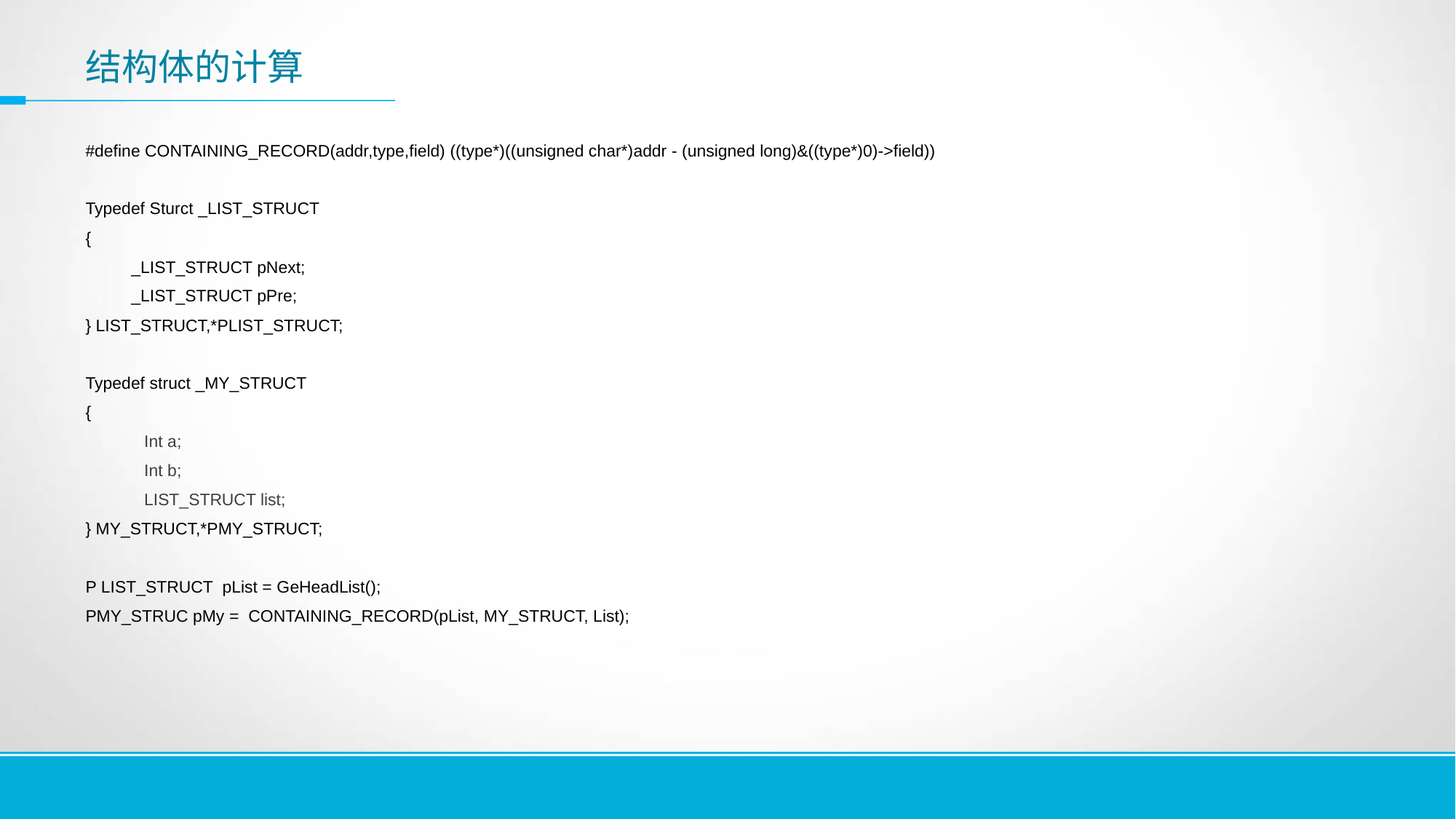

# 结构体的计算
#define CONTAINING_RECORD(addr,type,field) ((type*)((unsigned char*)addr - (unsigned long)&((type*)0)->field))

Typedef Sturct _LIST_STRUCT
{
	 _LIST_STRUCT pNext;
	 _LIST_STRUCT pPre;
} LIST_STRUCT,*PLIST_STRUCT;

Typedef struct _MY_STRUCT
{
Int a;
Int b;
LIST_STRUCT list;
} MY_STRUCT,*PMY_STRUCT;

P LIST_STRUCT  pList = GeHeadList();
PMY_STRUC pMy =  CONTAINING_RECORD(pList, MY_STRUCT, List);